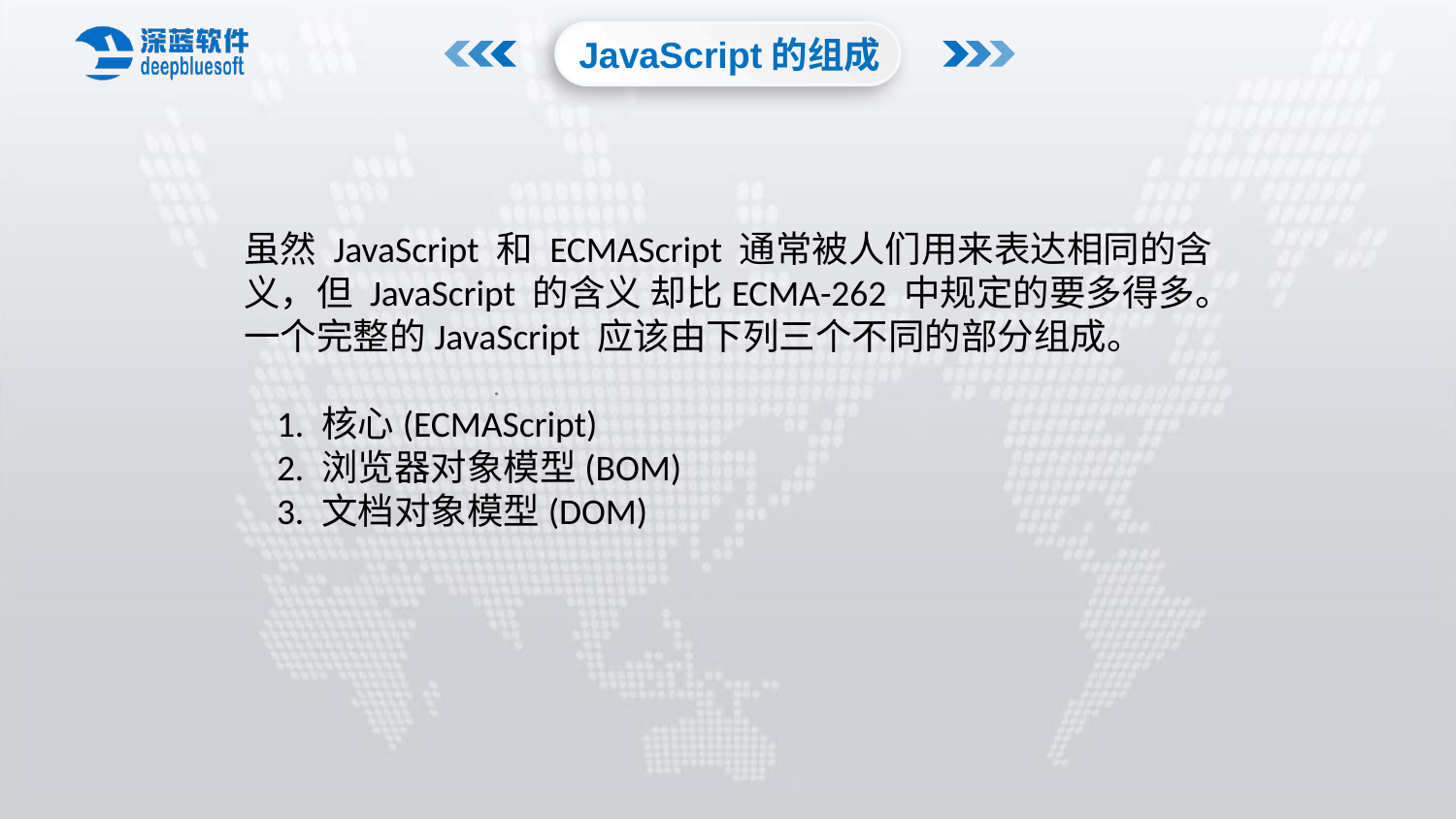

JavaScript的组成

虽然 JavaScript 和 ECMAScript 通常被人们用来表达相同的含义，但 JavaScript 的含义 却比ECMA-262 中规定的要多得多。一个完整的JavaScript 应该由下列三个不同的部分组成。

    1. 核心(ECMAScript)
    2. 浏览器对象模型(BOM)
    3. 文档对象模型(DOM)